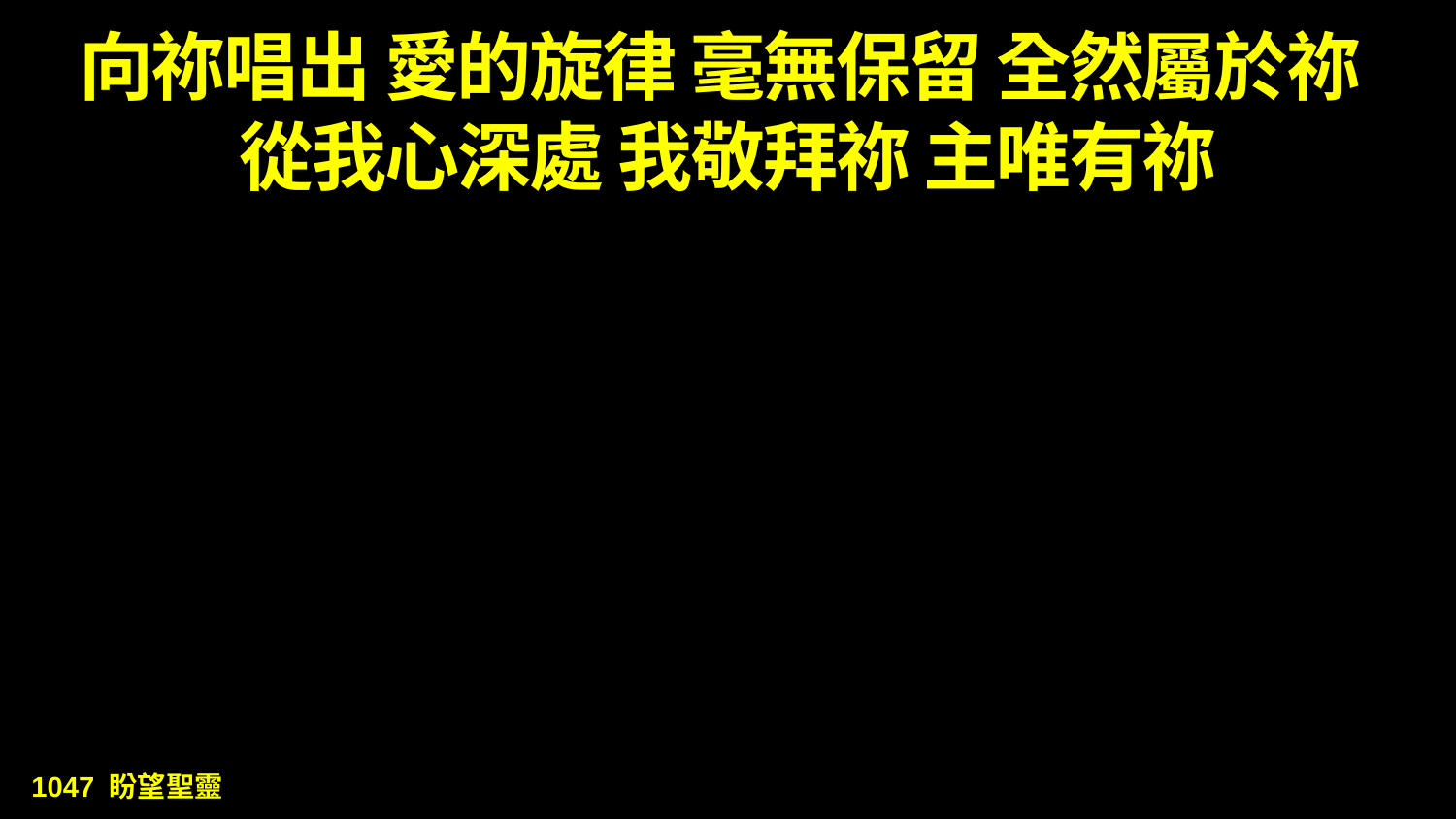

# 向祢唱出 愛的旋律 毫無保留 全然屬於祢 從我心深處 我敬拜祢 主唯有祢
1047 盼望聖靈